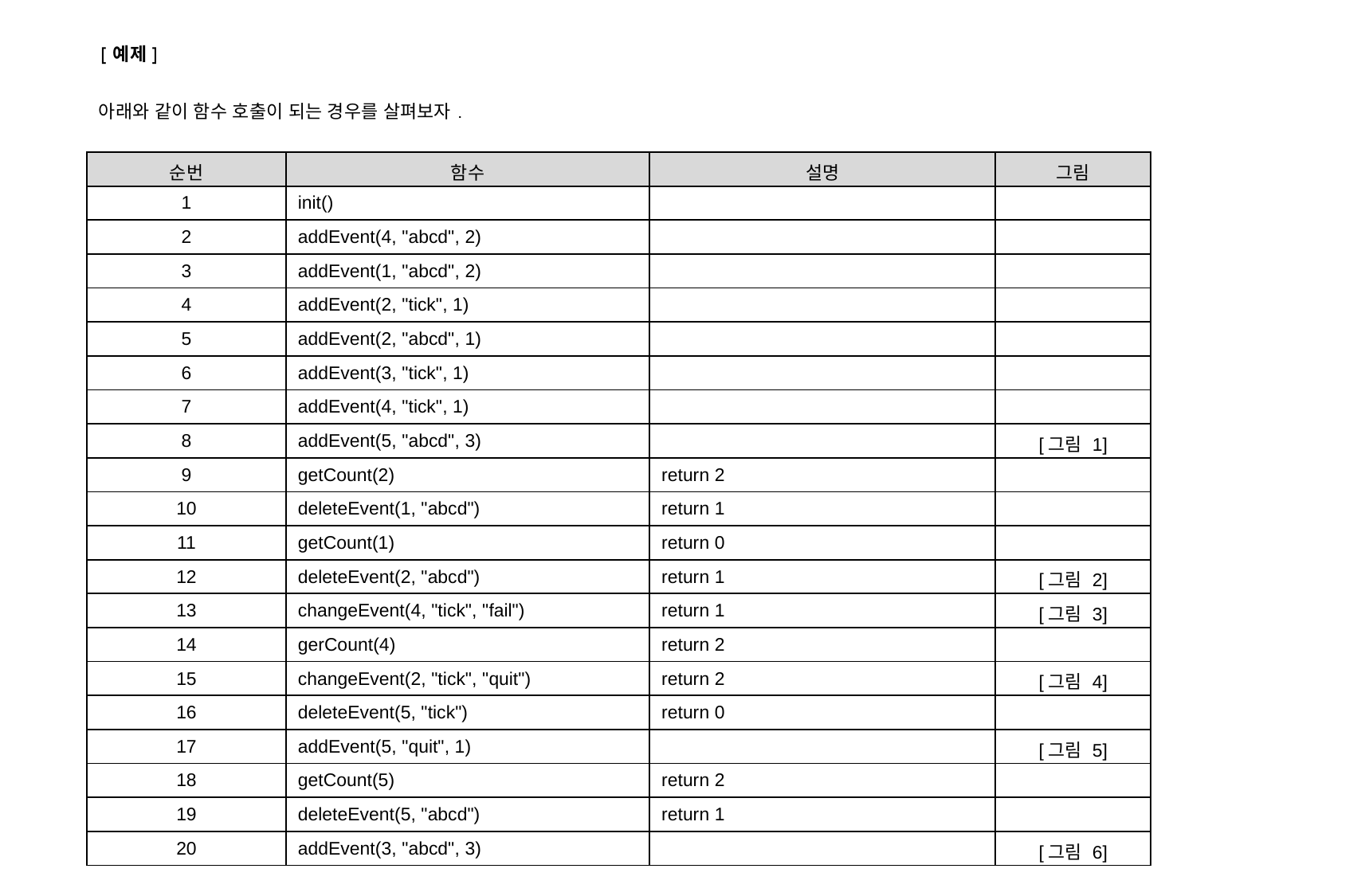

[예제]

아래와 같이 함수 호출이 되는 경우를 살펴보자.
| 순번 | 함수 | 설명 | 그림 |
| --- | --- | --- | --- |
| 1 | init() |  |  |
| 2 | addEvent(4, "abcd", 2) |  |  |
| 3 | addEvent(1, "abcd", 2) |  |  |
| 4 | addEvent(2, "tick", 1) |  |  |
| 5 | addEvent(2, "abcd", 1) |  |  |
| 6 | addEvent(3, "tick", 1) |  |  |
| 7 | addEvent(4, "tick", 1) |  |  |
| 8 | addEvent(5, "abcd", 3) |  | [그림 1] |
| 9 | getCount(2) | return 2 |  |
| 10 | deleteEvent(1, "abcd") | return 1 |  |
| 11 | getCount(1) | return 0 |  |
| 12 | deleteEvent(2, "abcd") | return 1 | [그림 2] |
| 13 | changeEvent(4, "tick", "fail") | return 1 | [그림 3] |
| 14 | gerCount(4) | return 2 |  |
| 15 | changeEvent(2, "tick", "quit") | return 2 | [그림 4] |
| 16 | deleteEvent(5, "tick") | return 0 |  |
| 17 | addEvent(5, "quit", 1) |  | [그림 5] |
| 18 | getCount(5) | return 2 |  |
| 19 | deleteEvent(5, "abcd") | return 1 |  |
| 20 | addEvent(3, "abcd", 3) |  | [그림 6] |